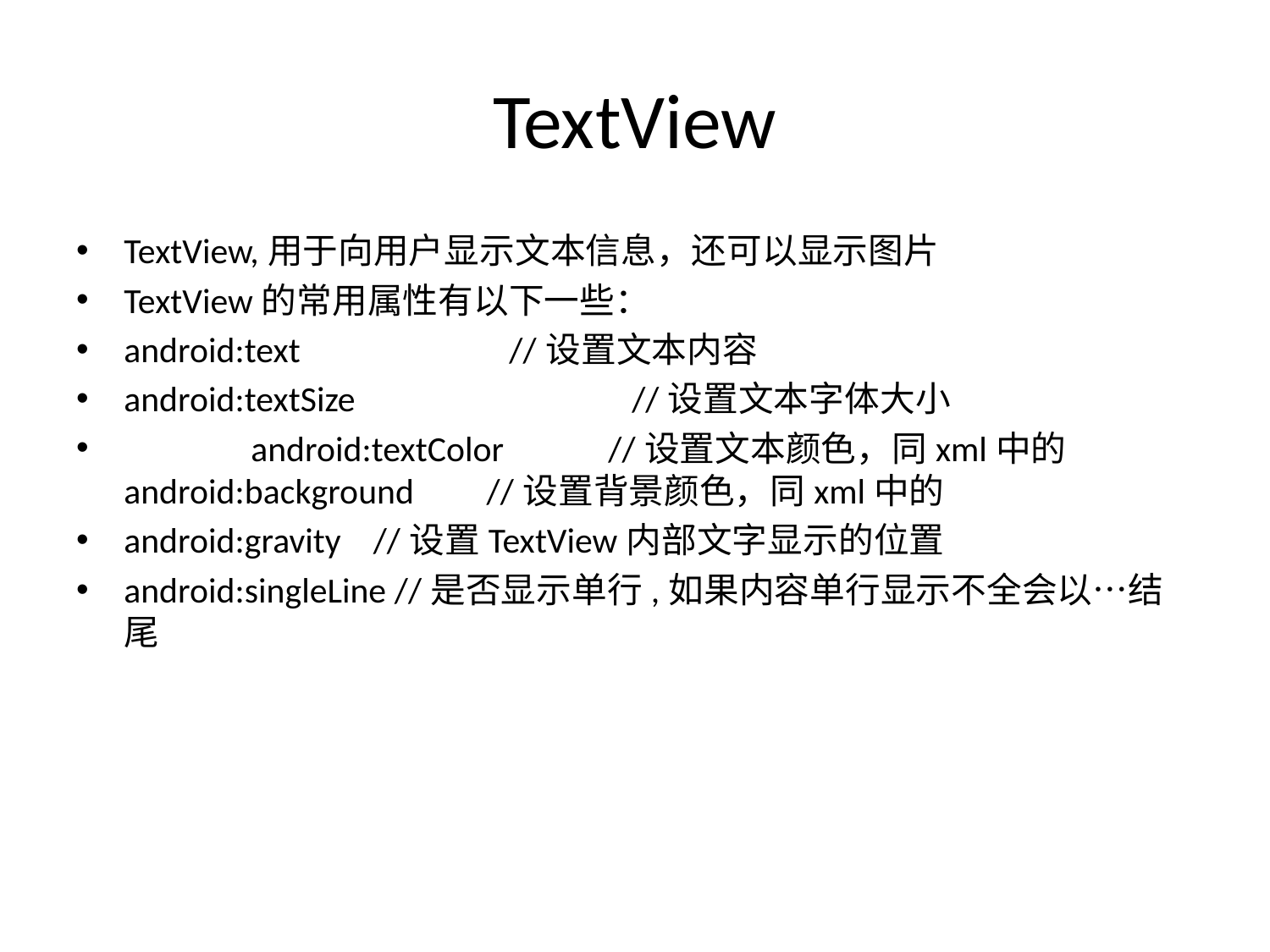

# TextView
TextView,用于向用户显示文本信息，还可以显示图片
TextView的常用属性有以下一些：
android:text                          //设置文本内容
android:textSize 			//设置文本字体大小
	android:textColor             //设置文本颜色，同xml中的android:background         //设置背景颜色，同xml中的
android:gravity    //设置TextView内部文字显示的位置
android:singleLine //是否显示单行,如果内容单行显示不全会以…结尾